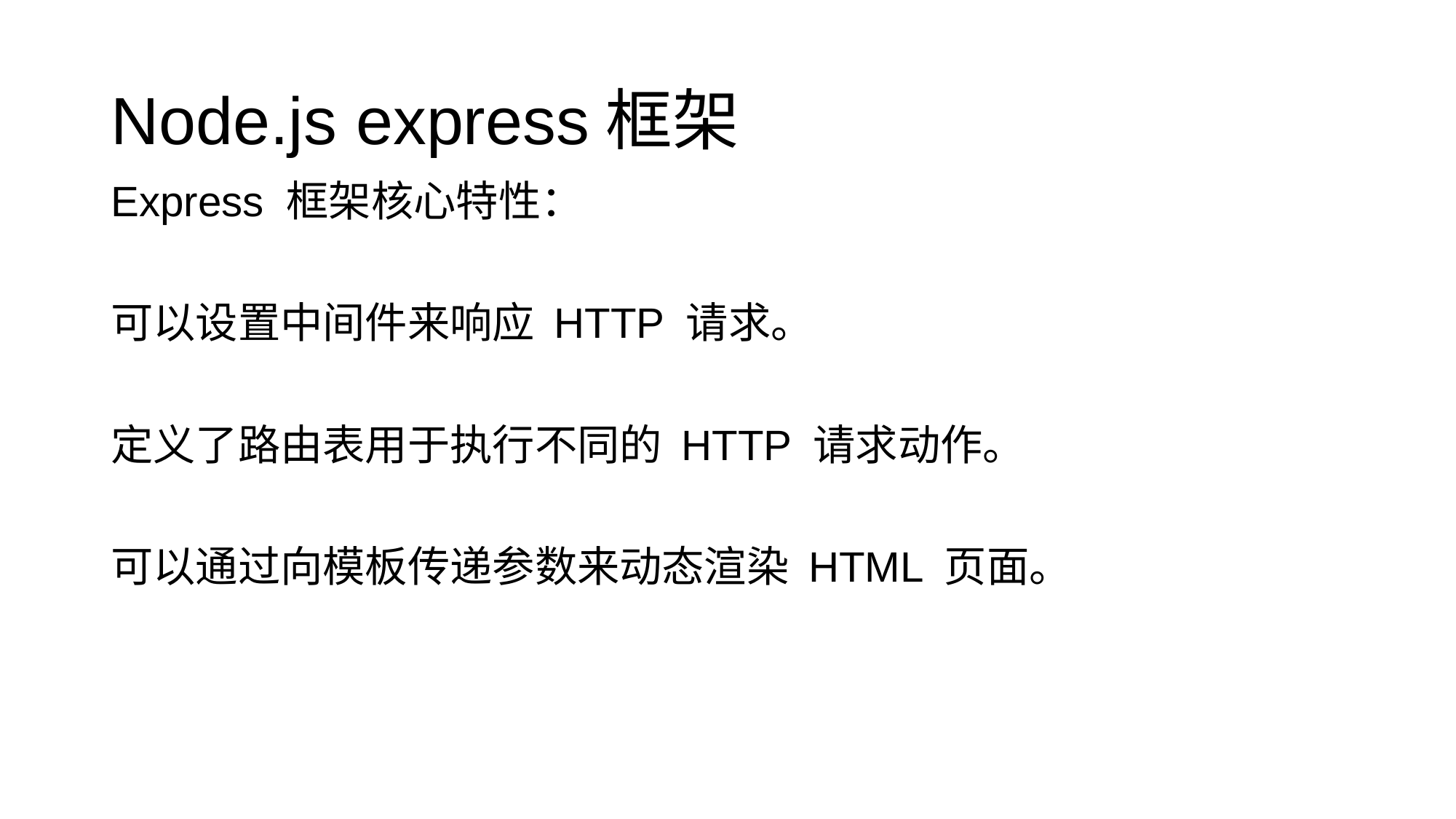

# Node.js express框架
Express 框架核心特性：

可以设置中间件来响应 HTTP 请求。

定义了路由表用于执行不同的 HTTP 请求动作。

可以通过向模板传递参数来动态渲染 HTML 页面。